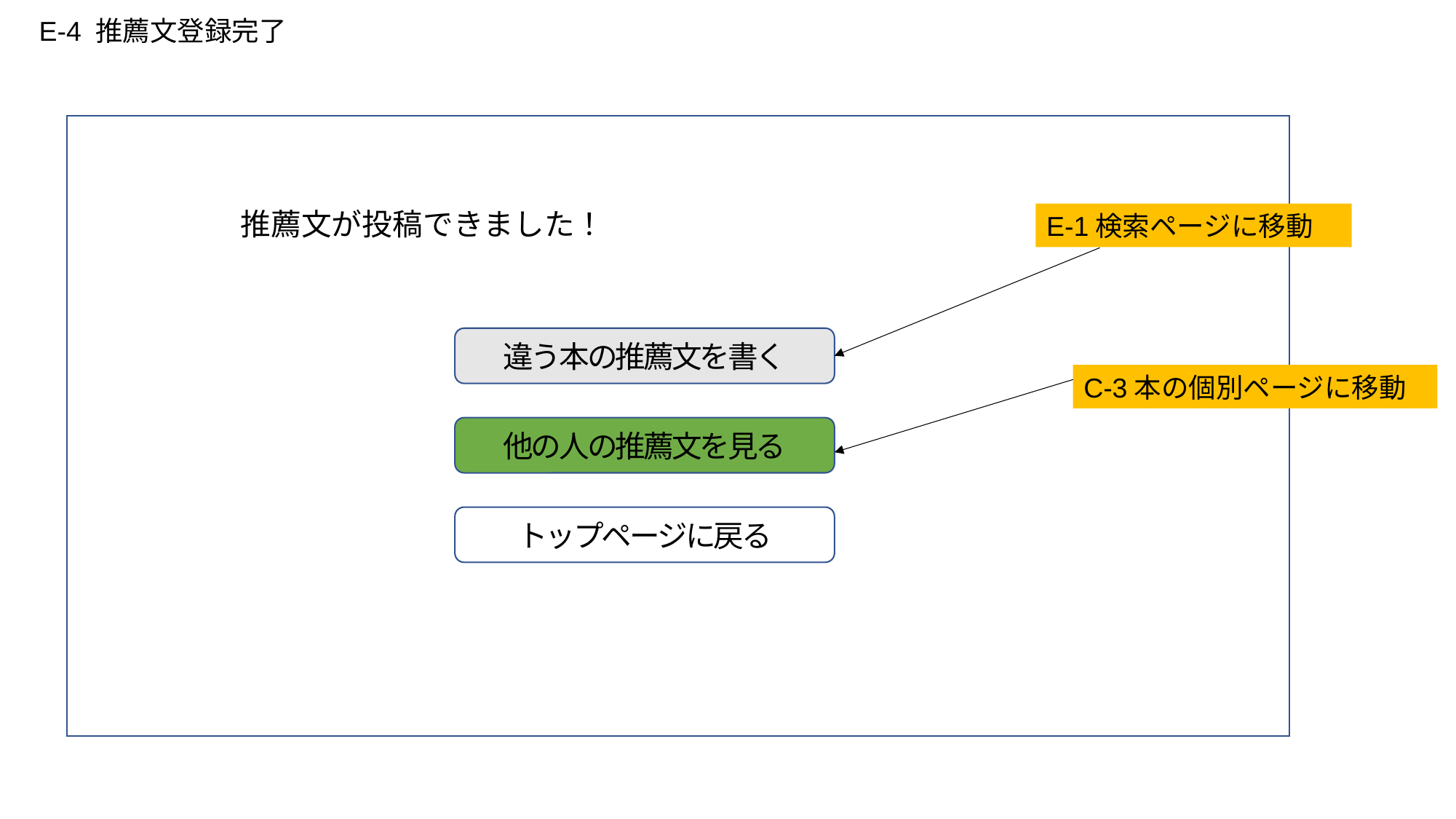

E-4 推薦文登録完了

推薦文が投稿できました！
E-1検索ページに移動
違う本の推薦文を書く
C-3本の個別ページに移動
他の人の推薦文を見る
トップページに戻る